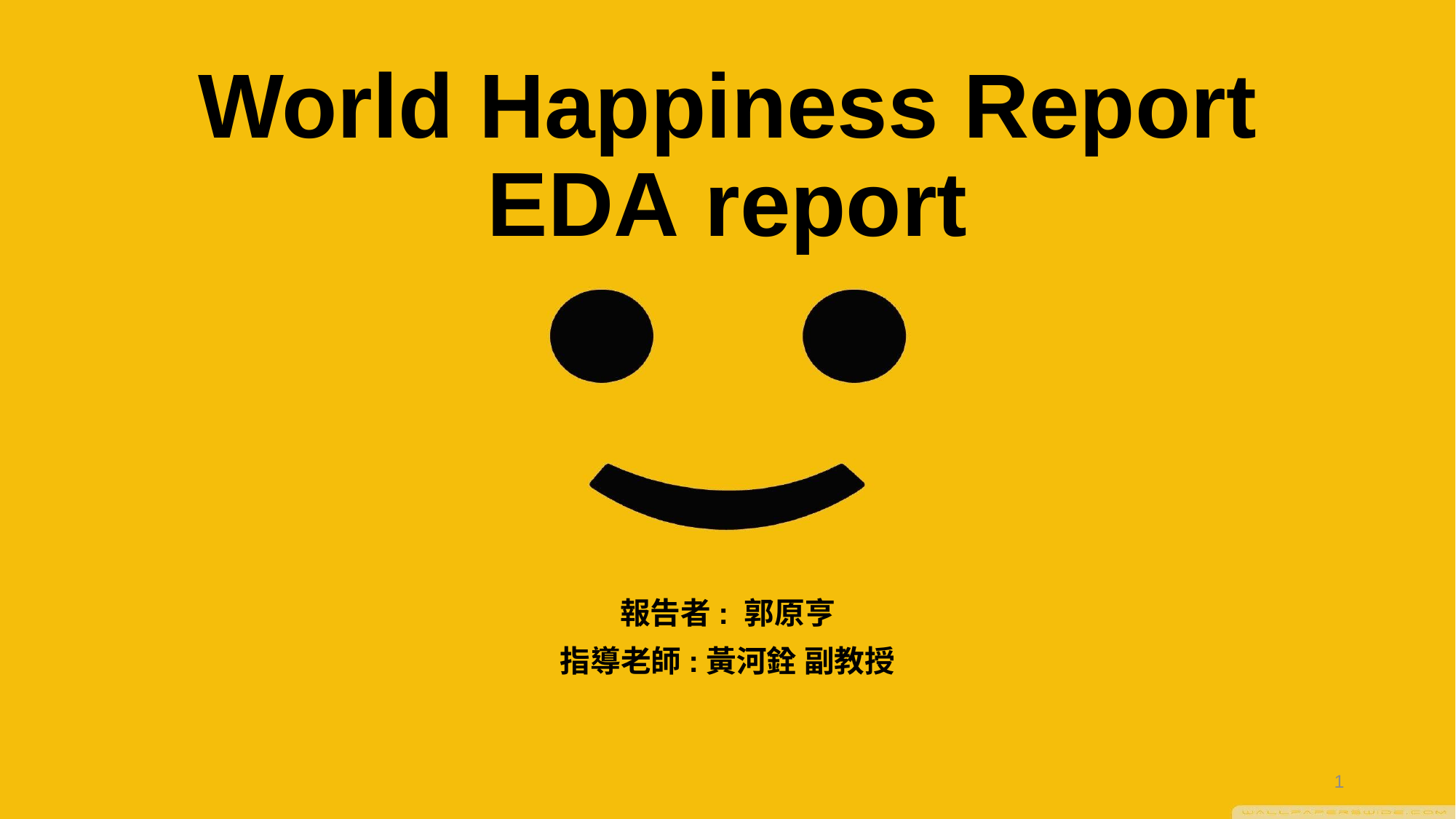

# World Happiness Report EDA report
報告者: 郭原亨
指導老師:黃河銓 副教授
1